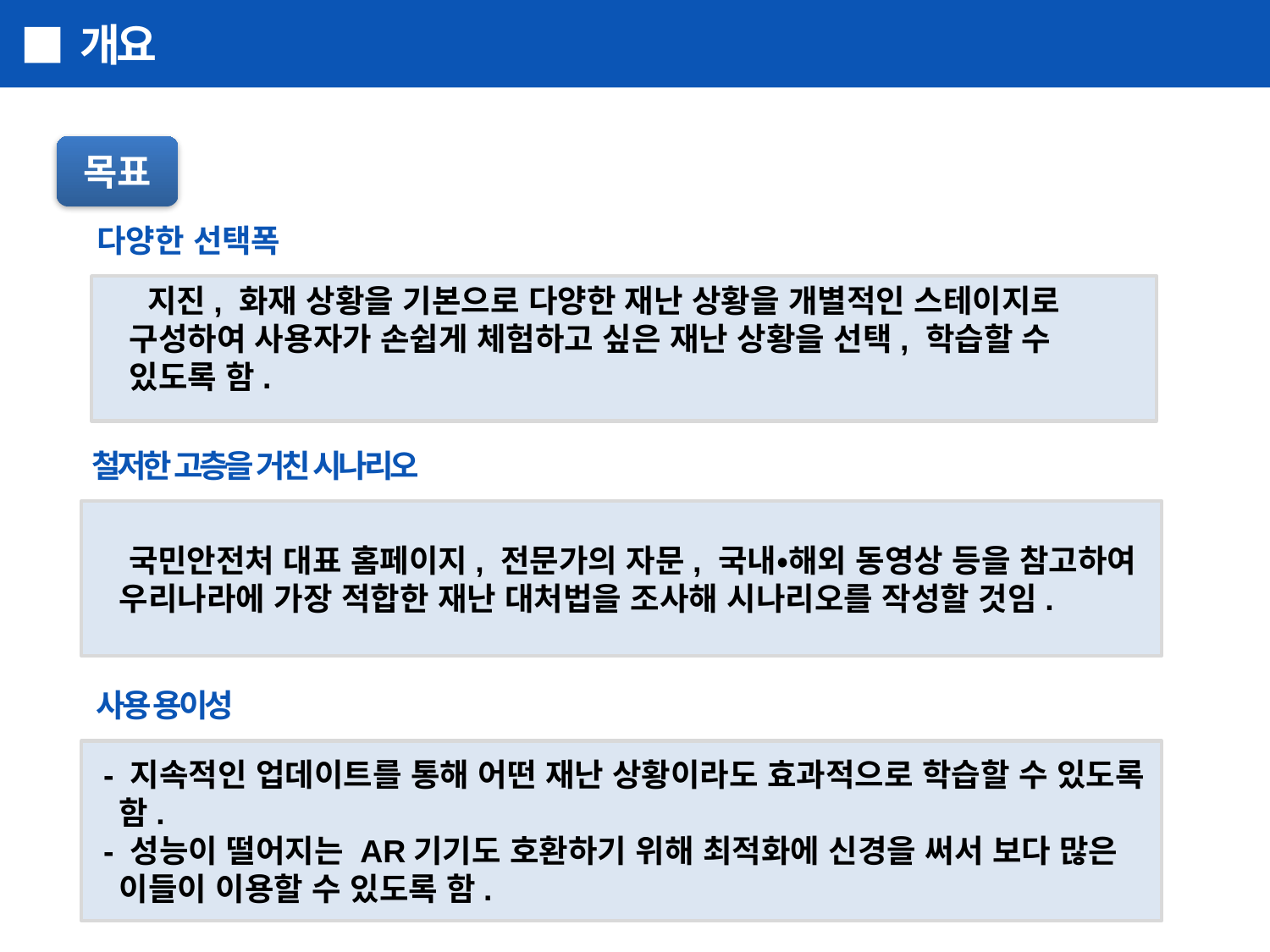

개요
목표
다양한 선택폭
   지진, 화재 상황을 기본으로 다양한 재난 상황을 개별적인 스테이지로 구성하여 사용자가 손쉽게 체험하고 싶은 재난 상황을 선택, 학습할 수 있도록 함.

철저한 고층을 거친 시나리오
  국민안전처 대표 홈페이지, 전문가의 자문, 국내•해외 동영상 등을 참고하여 우리나라에 가장 적합한 재난 대처법을 조사해 시나리오를 작성할 것임.
사용 용이성
- 지속적인 업데이트를 통해 어떤 재난 상황이라도 효과적으로 학습할 수 있도록 함.
- 성능이 떨어지는 AR기기도 호환하기 위해 최적화에 신경을 써서 보다 많은 이들이 이용할 수 있도록 함.